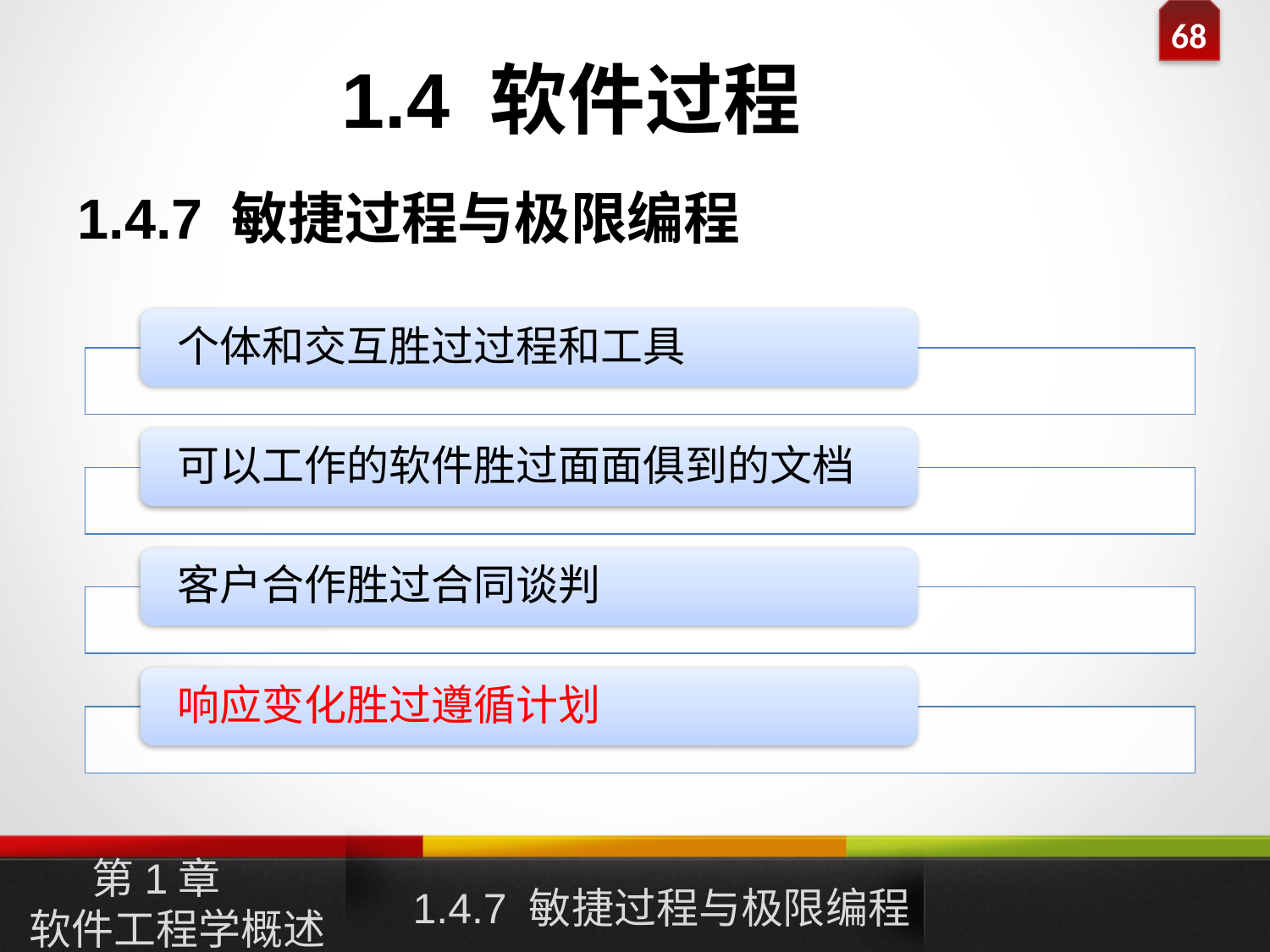

1.4 软件过程
1.4.7 敏捷过程与极限编程
个体和交互胜过过程和工具
可以工作的软件胜过面面俱到的文档
客户合作胜过合同谈判
响应变化胜过遵循计划
1.4.7 敏捷过程与极限编程